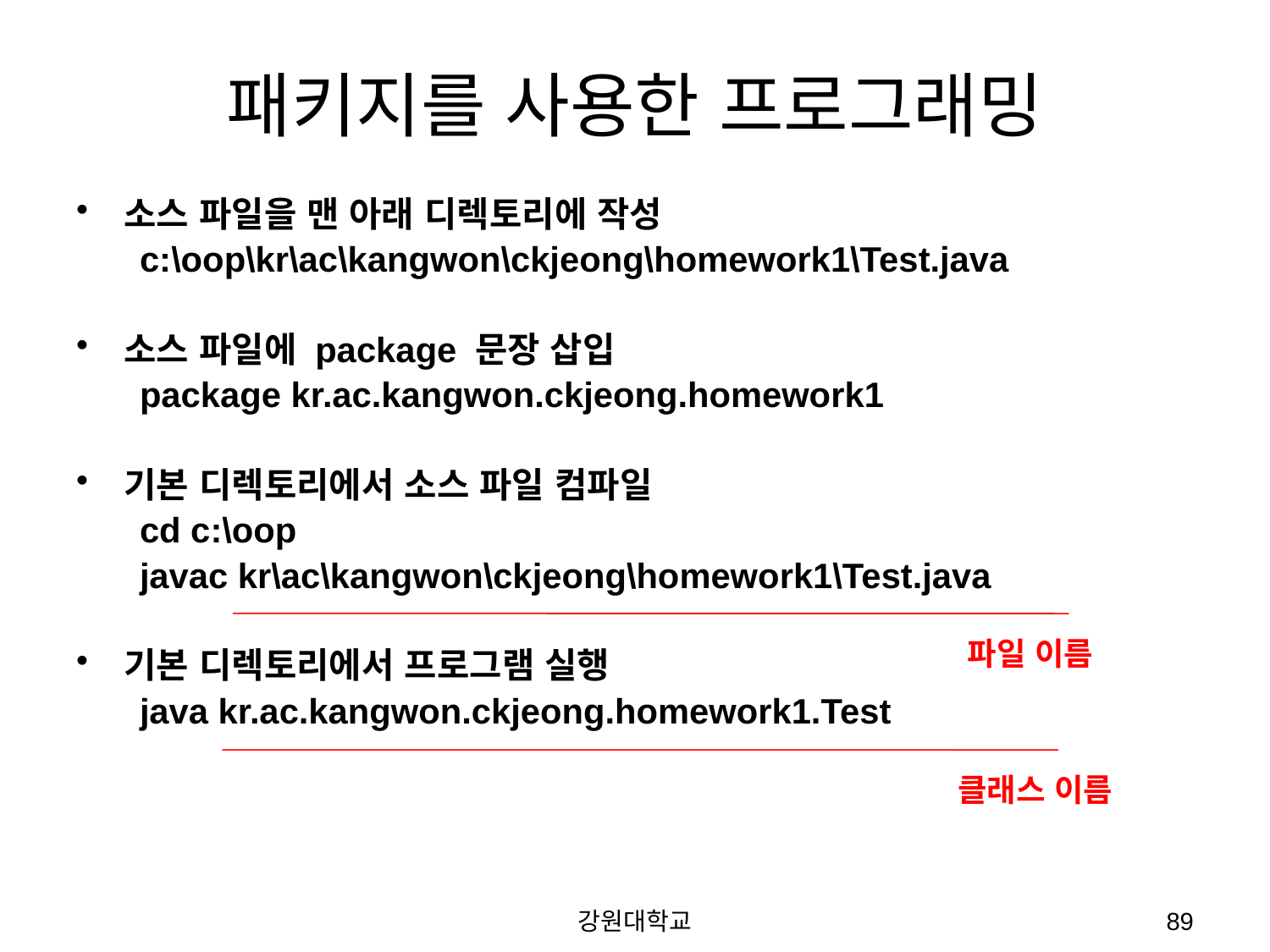

# 패키지를 사용한 프로그래밍
소스 파일을 맨 아래 디렉토리에 작성
c:\oop\kr\ac\kangwon\ckjeong\homework1\Test.java

소스 파일에 package 문장 삽입
package kr.ac.kangwon.ckjeong.homework1

기본 디렉토리에서 소스 파일 컴파일
cd c:\oop
javac kr\ac\kangwon\ckjeong\homework1\Test.java

기본 디렉토리에서 프로그램 실행
java kr.ac.kangwon.ckjeong.homework1.Test

파일 이름

클래스 이름

강원대학교
89